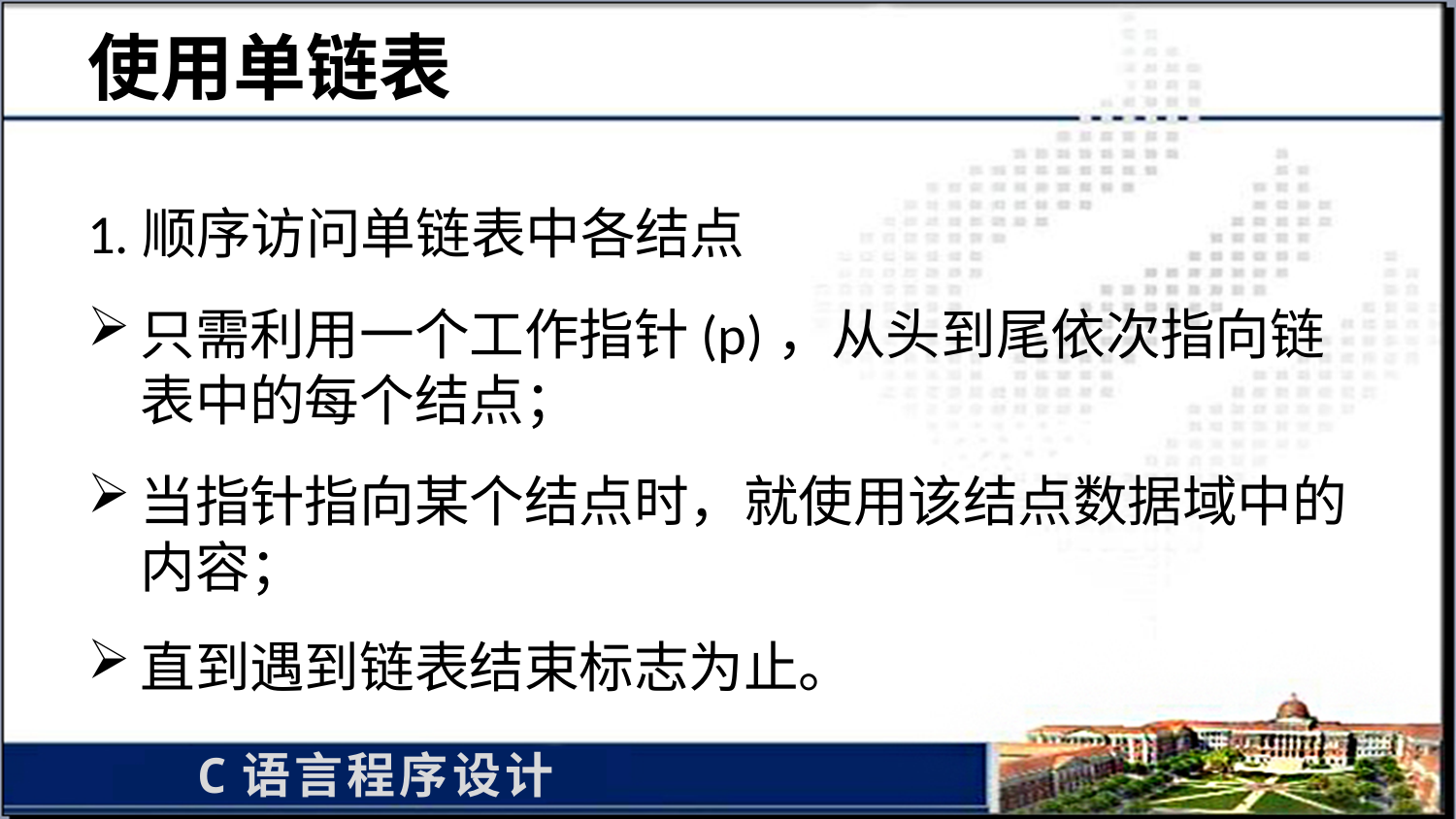

# 使用单链表
1.顺序访问单链表中各结点
只需利用一个工作指针(p)，从头到尾依次指向链表中的每个结点；
当指针指向某个结点时，就使用该结点数据域中的内容；
直到遇到链表结束标志为止。